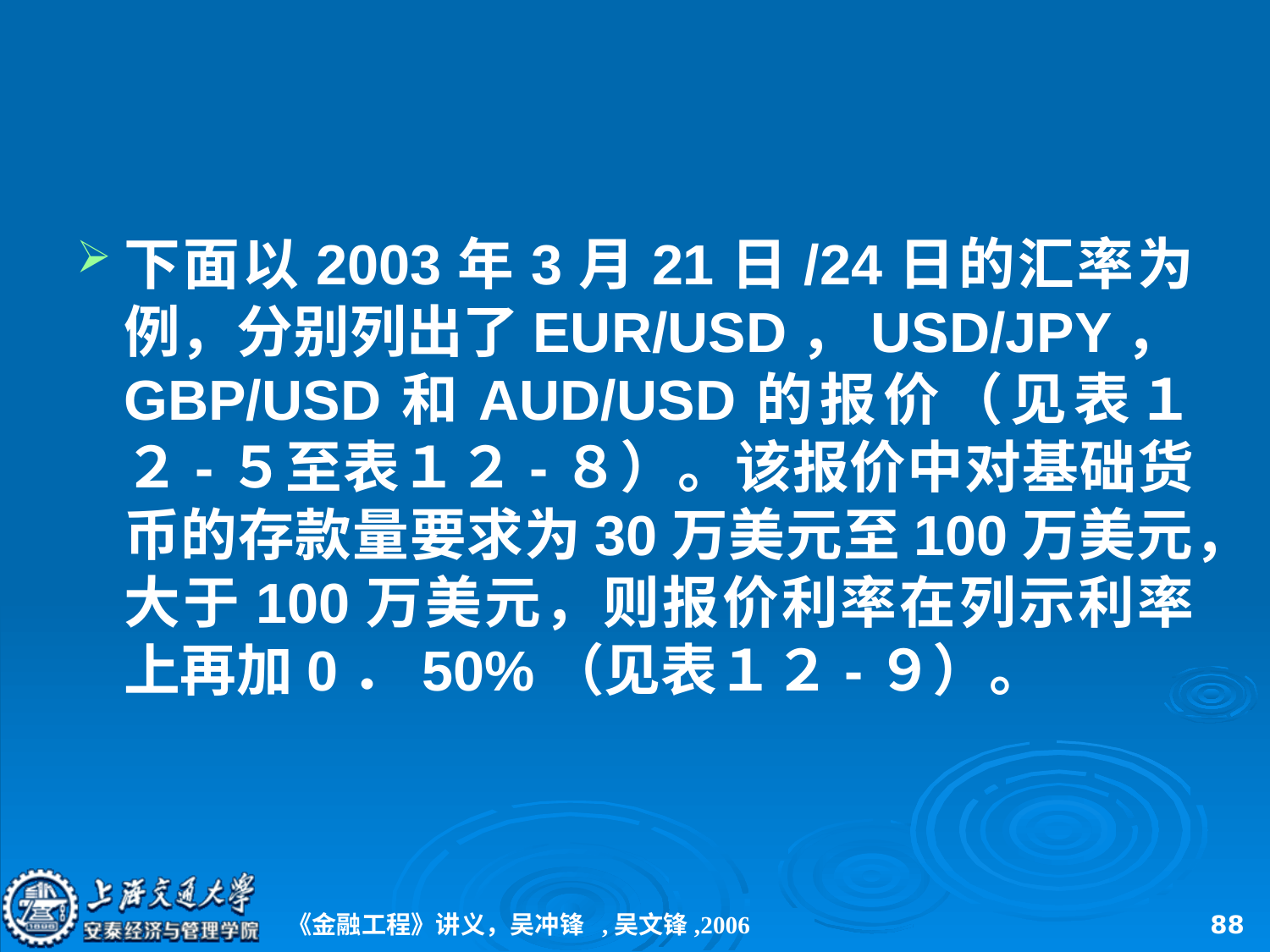

#
下面以2003年3月21日/24日的汇率为例，分别列出了EUR/USD，USD/JPY，GBP/USD和AUD/USD的报价（见表１２-５至表１２-８）。该报价中对基础货币的存款量要求为30万美元至100万美元，大于100万美元，则报价利率在列示利率上再加0．50%（见表１２-９）。